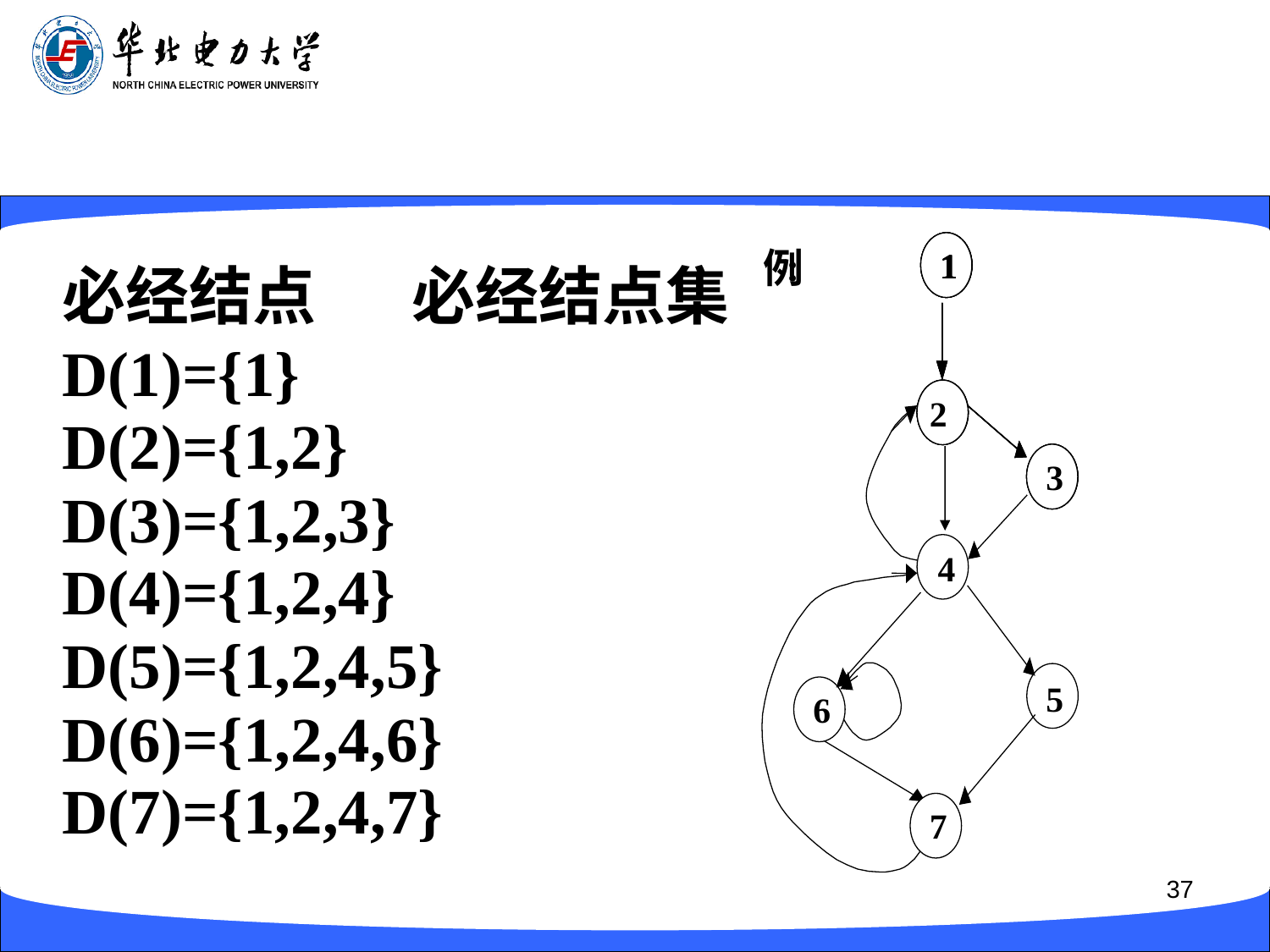

:
例
 1
 1
 1
 1
 1

 2
 2
 2
 2

 3
 3
3

 4

 5
 6
 6

 7
 7

必经结点
必经结点集
D(1)={1}
D(2)={1,2}
D(3)={1,2,3}
D(4)={1,2,4}
D(5)={1,2,4,5}
D(6)={1,2,4,6}
D(7)={1,2,4,7}
37